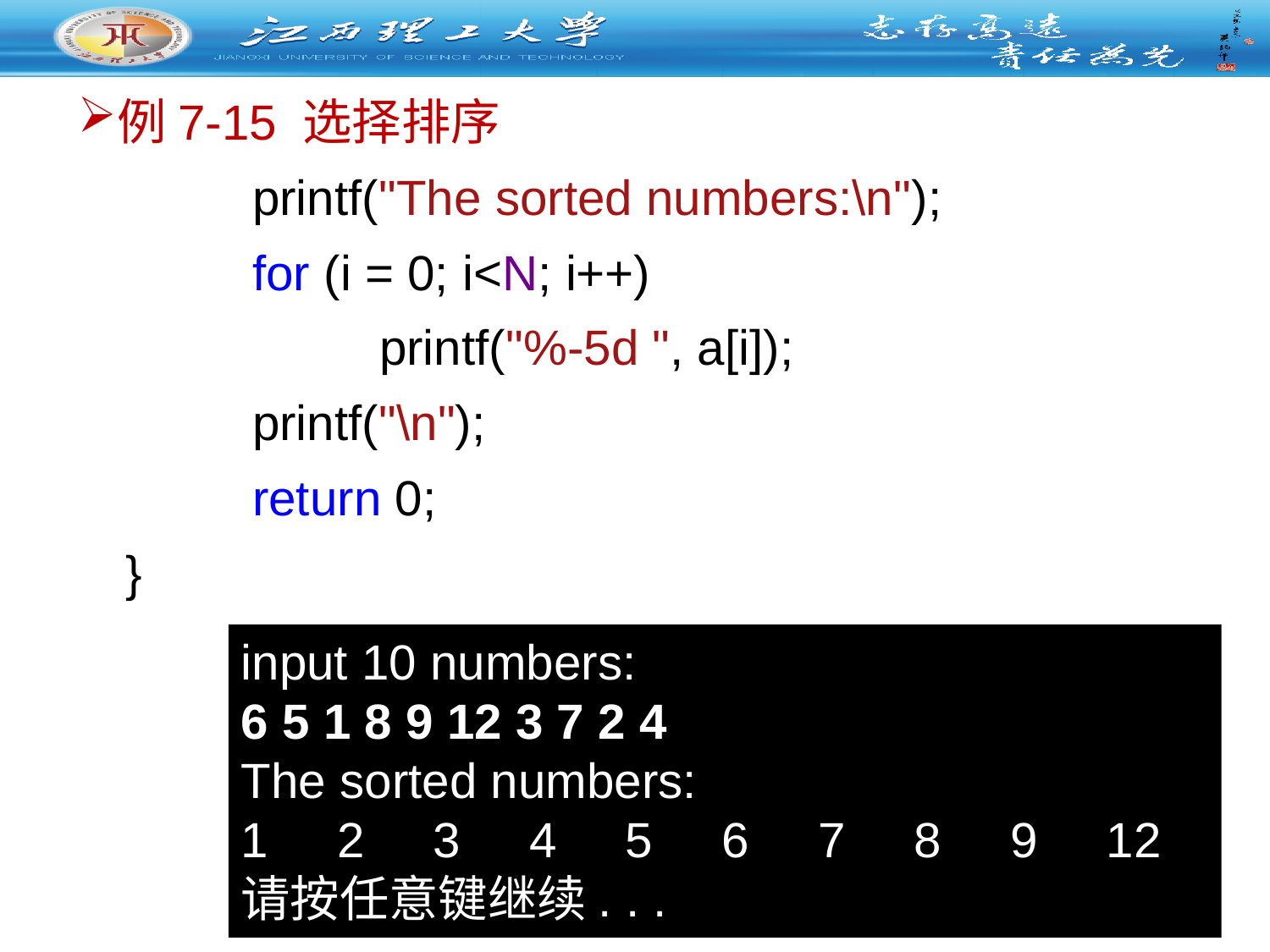

例7-15 选择排序
 	printf("The sorted numbers:\n");
 	for (i = 0; i<N; i++)
 		printf("%-5d ", a[i]);
 	printf("\n");
 	return 0;
}
input 10 numbers:
6 5 1 8 9 12 3 7 2 4
The sorted numbers:
1     2     3     4     5     6     7     8     9     12
请按任意键继续. . .